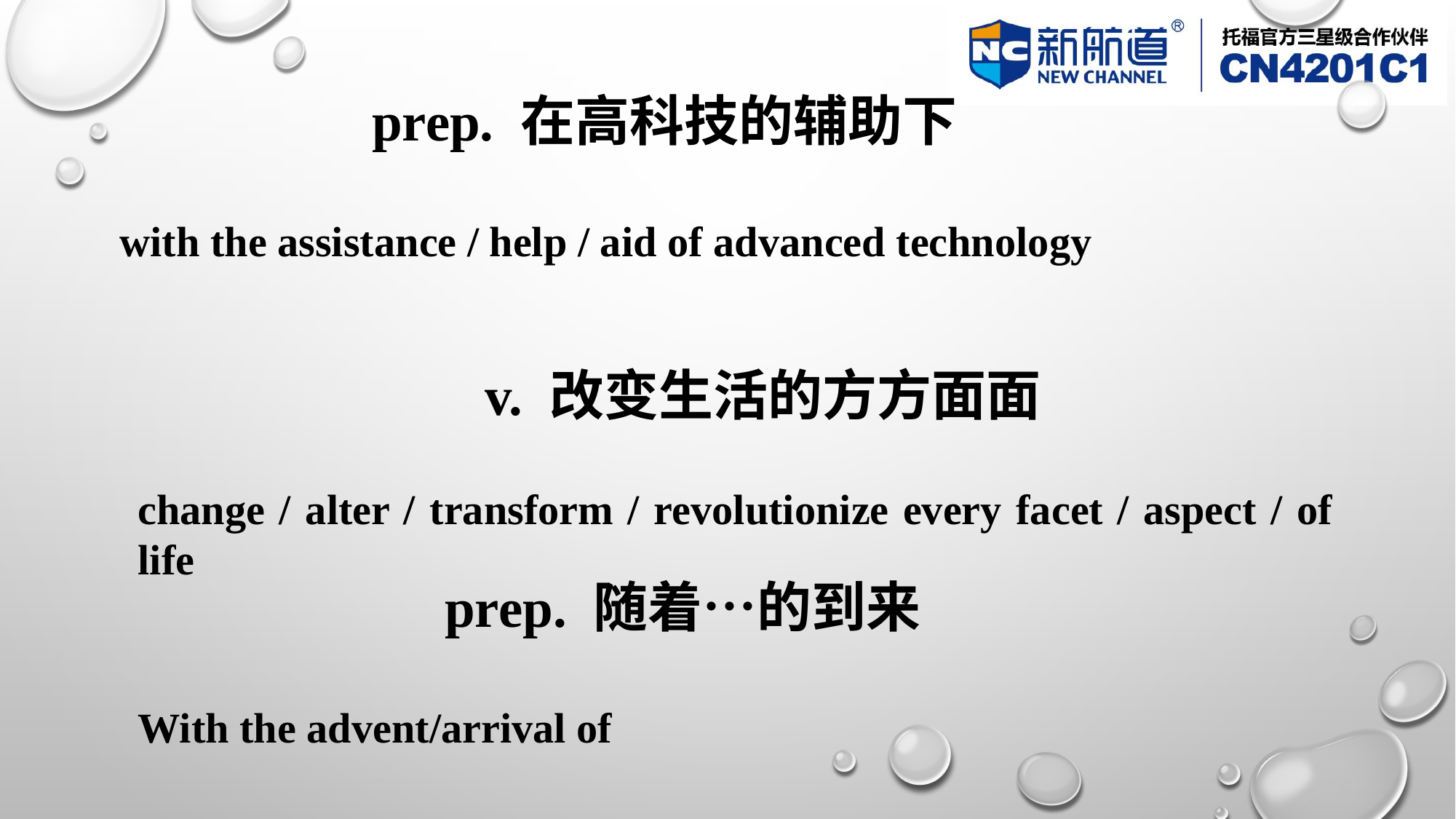

# prep. 在高科技的辅助下
with the assistance / help / aid of advanced technology
v. 改变生活的方方面面
change / alter / transform / revolutionize every facet / aspect / of life
prep. 随着…的到来
With the advent/arrival of